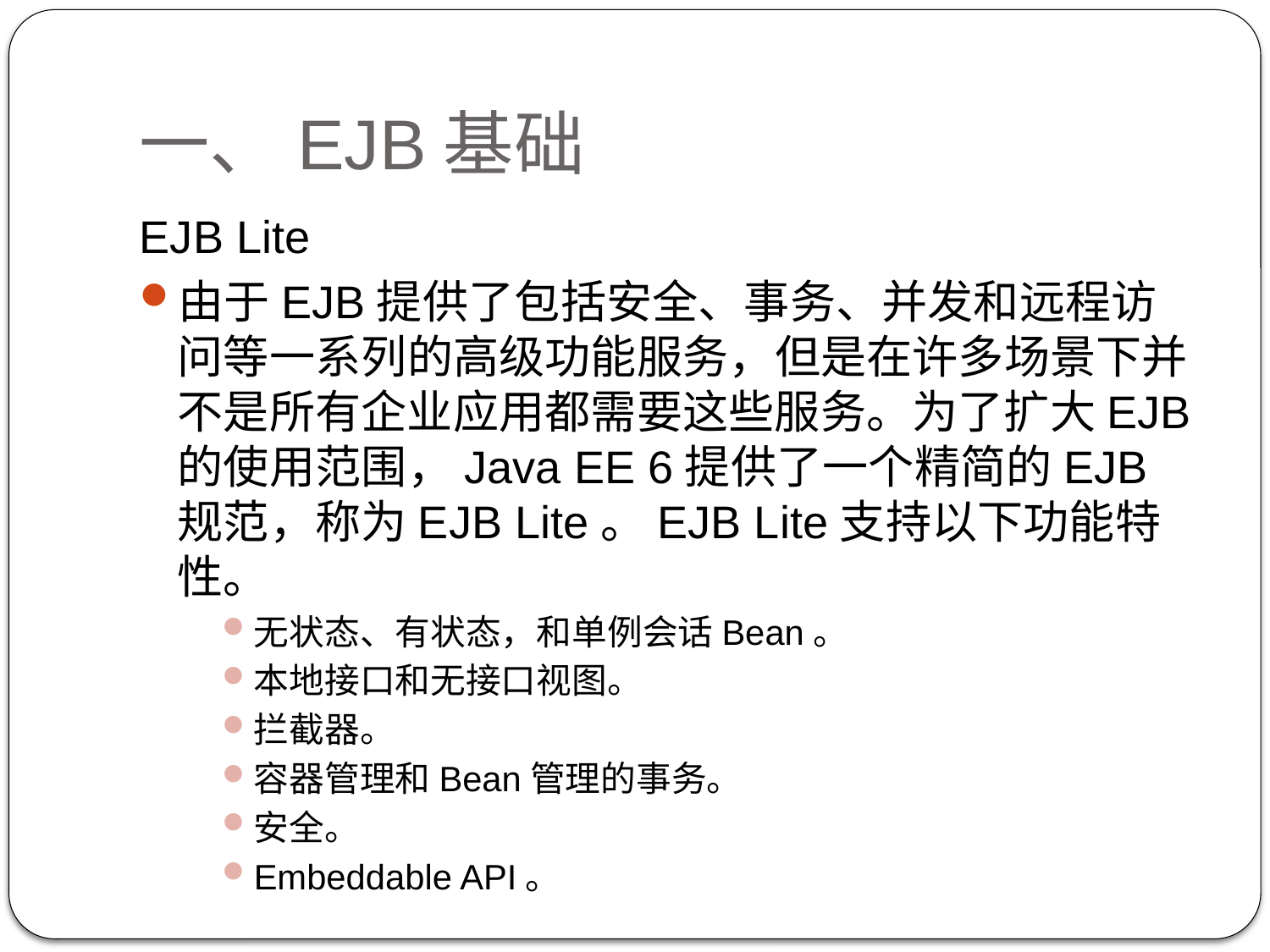

# 一、EJB基础
EJB Lite
由于EJB提供了包括安全、事务、并发和远程访问等一系列的高级功能服务，但是在许多场景下并不是所有企业应用都需要这些服务。为了扩大EJB的使用范围，Java EE 6提供了一个精简的EJB规范，称为EJB Lite。EJB Lite支持以下功能特性。
无状态、有状态，和单例会话Bean。
本地接口和无接口视图。
拦截器。
容器管理和Bean管理的事务。
安全。
Embeddable API。